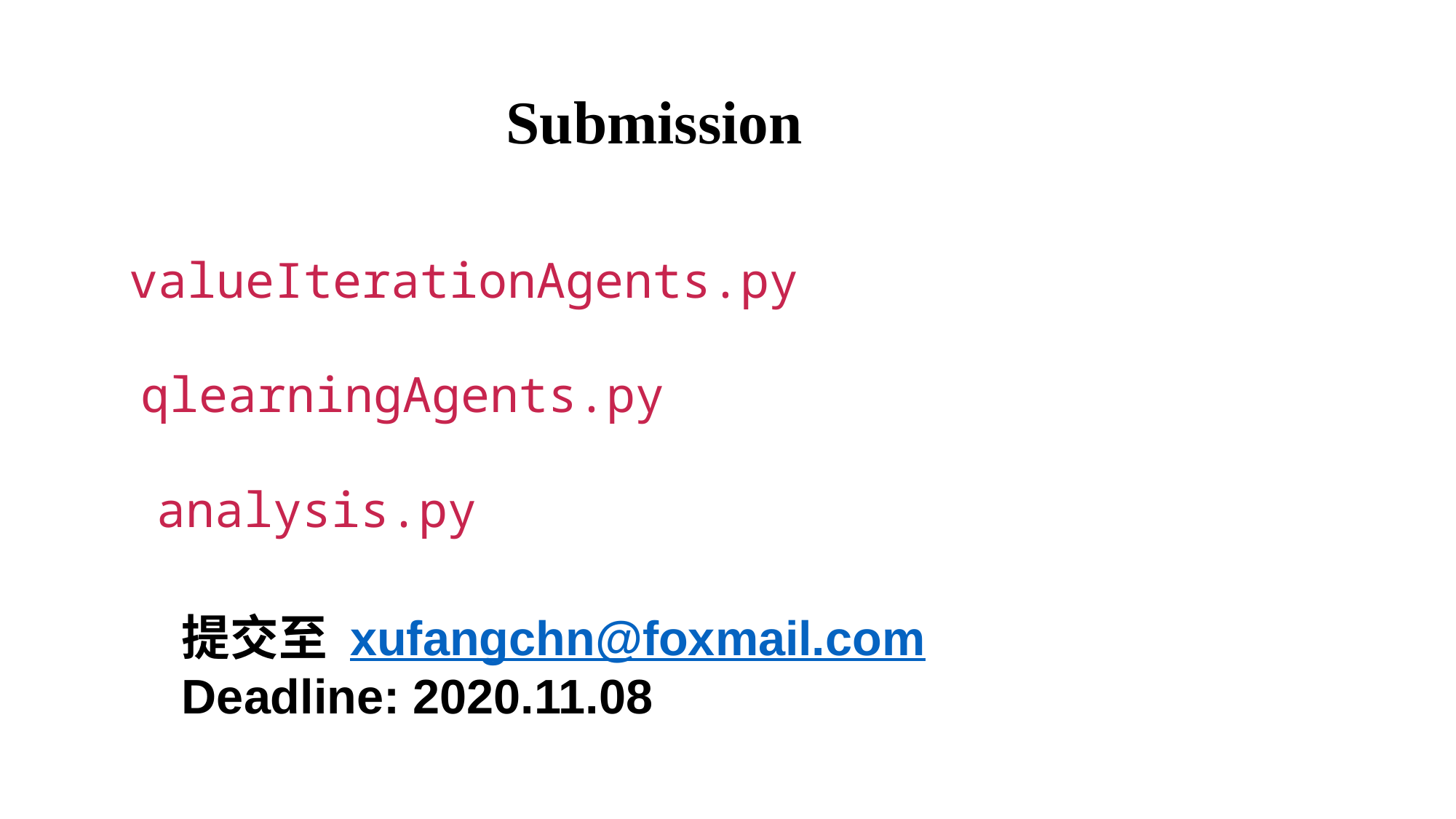

Submission
valueIterationAgents.py
qlearningAgents.py
analysis.py
提交至 xufangchn@foxmail.com
Deadline: 2020.11.08